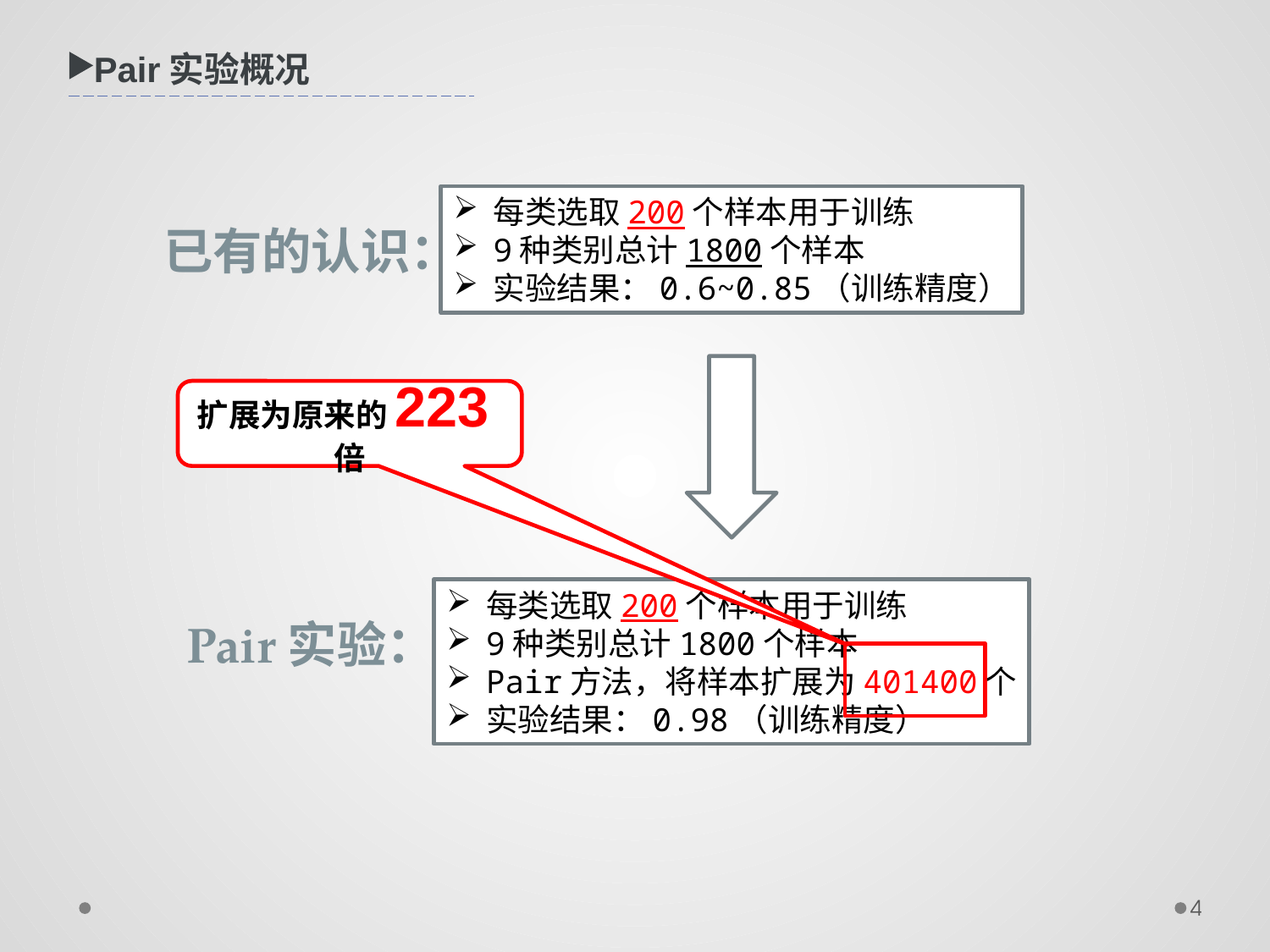

Pair实验概况

每类选取200个样本用于训练
9种类别总计1800个样本
实验结果：0.6~0.85（训练精度）
已有的认识：

扩展为原来的223倍
每类选取200个样本用于训练
9种类别总计1800个样本
Pair方法，将样本扩展为401400个
实验结果：0.98（训练精度）
Pair实验：

4